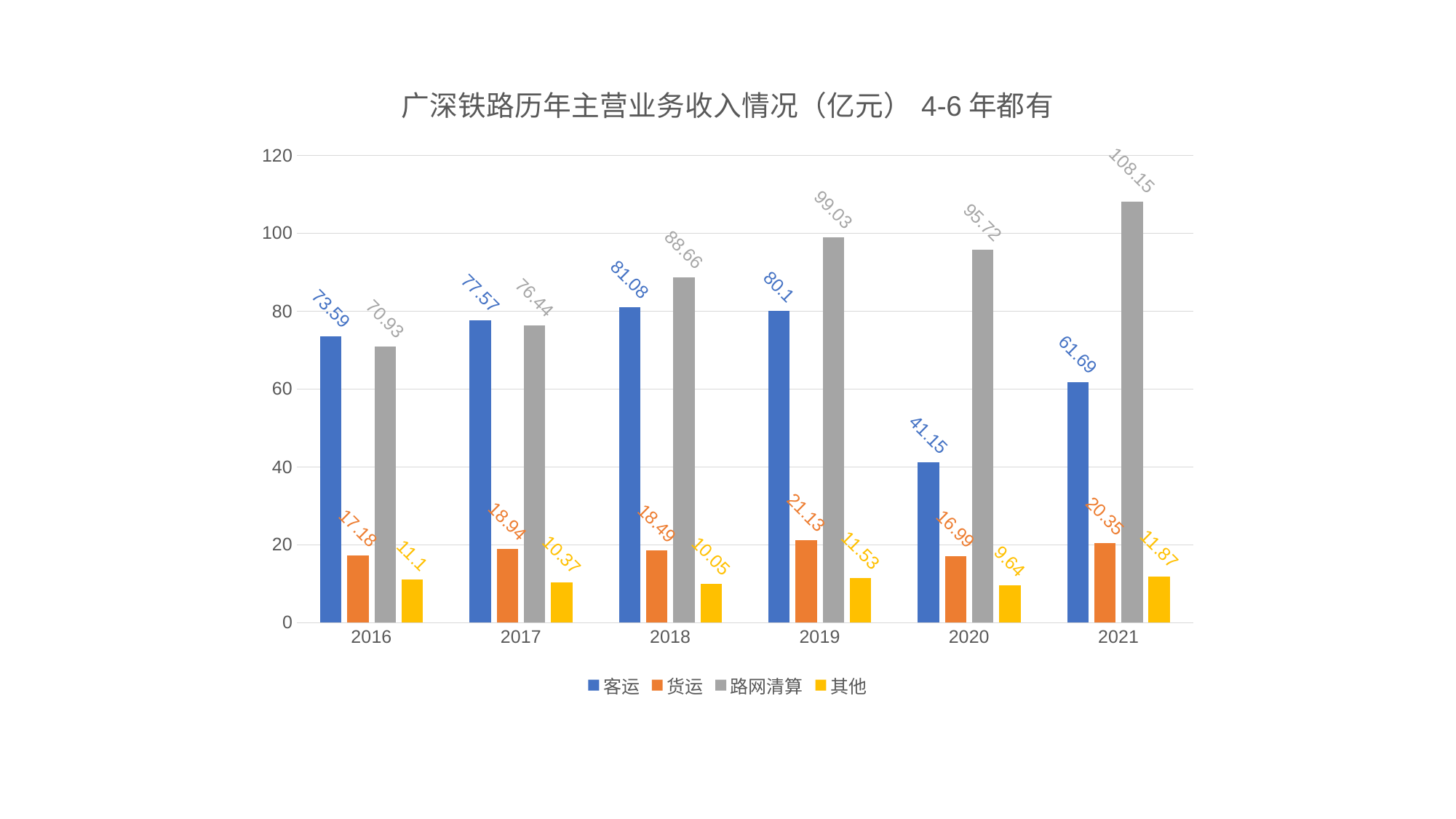

### Chart: 广深铁路历年主营业务收入情况（亿元）4-6年都有

| Category | 客运 | 货运 | 路网清算 | 其他 |
|---|---|---|---|---|
| 2016 | 73.59 | 17.18 | 70.93 | 11.1 |
| 2017 | 77.57 | 18.94 | 76.44 | 10.37 |
| 2018 | 81.08 | 18.49 | 88.66 | 10.05 |
| 2019 | 80.1 | 21.13 | 99.03 | 11.53 |
| 2020 | 41.15 | 16.99 | 95.72 | 9.64 |
| 2021 | 61.69 | 20.35 | 108.15 | 11.87 |